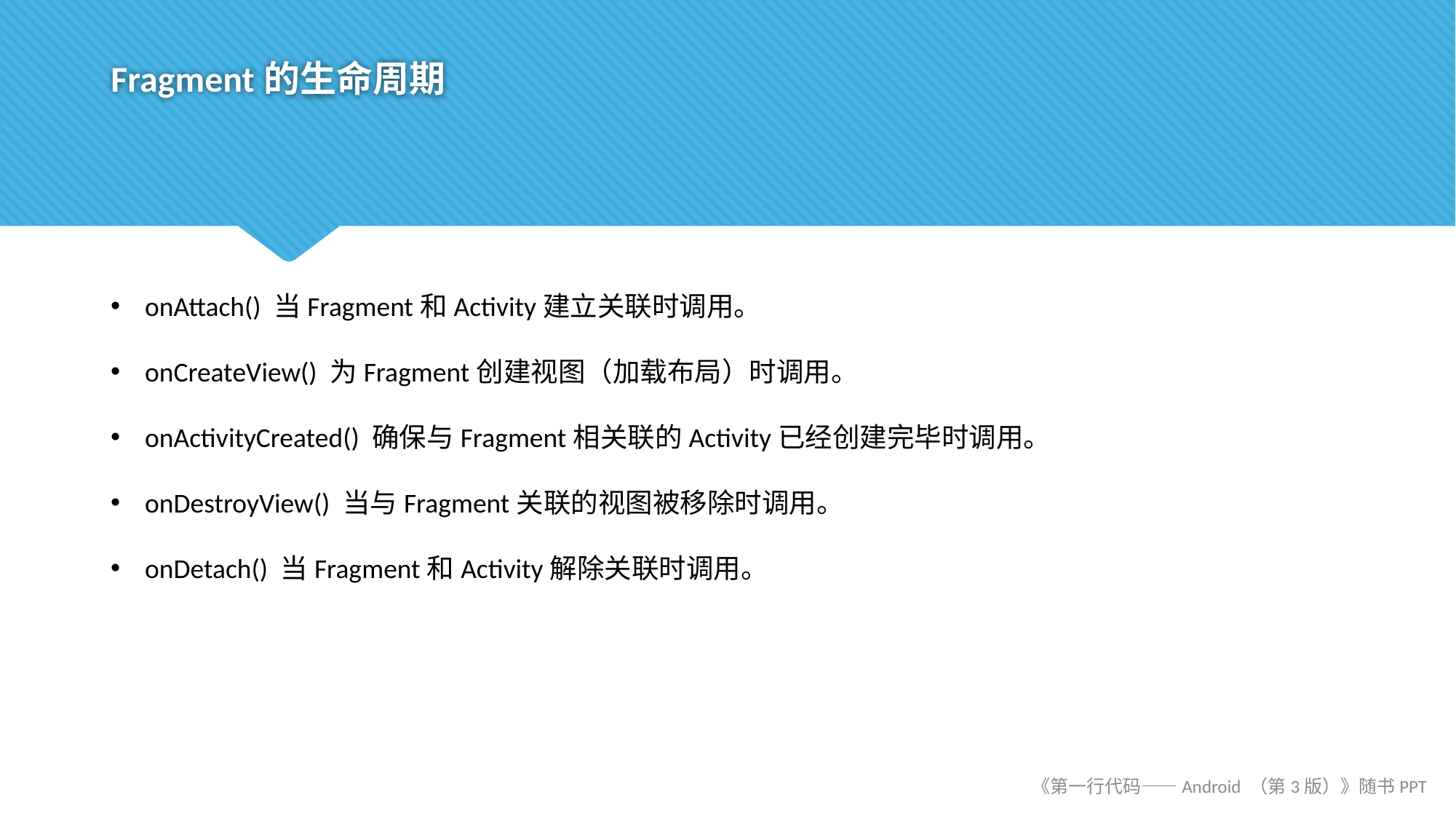

# Fragment的生命周期
onAttach() 当Fragment和Activity建立关联时调用。

onCreateView() 为Fragment创建视图（加载布局）时调用。

onActivityCreated() 确保与Fragment相关联的Activity已经创建完毕时调用。

onDestroyView() 当与Fragment关联的视图被移除时调用。

onDetach() 当Fragment和Activity解除关联时调用。